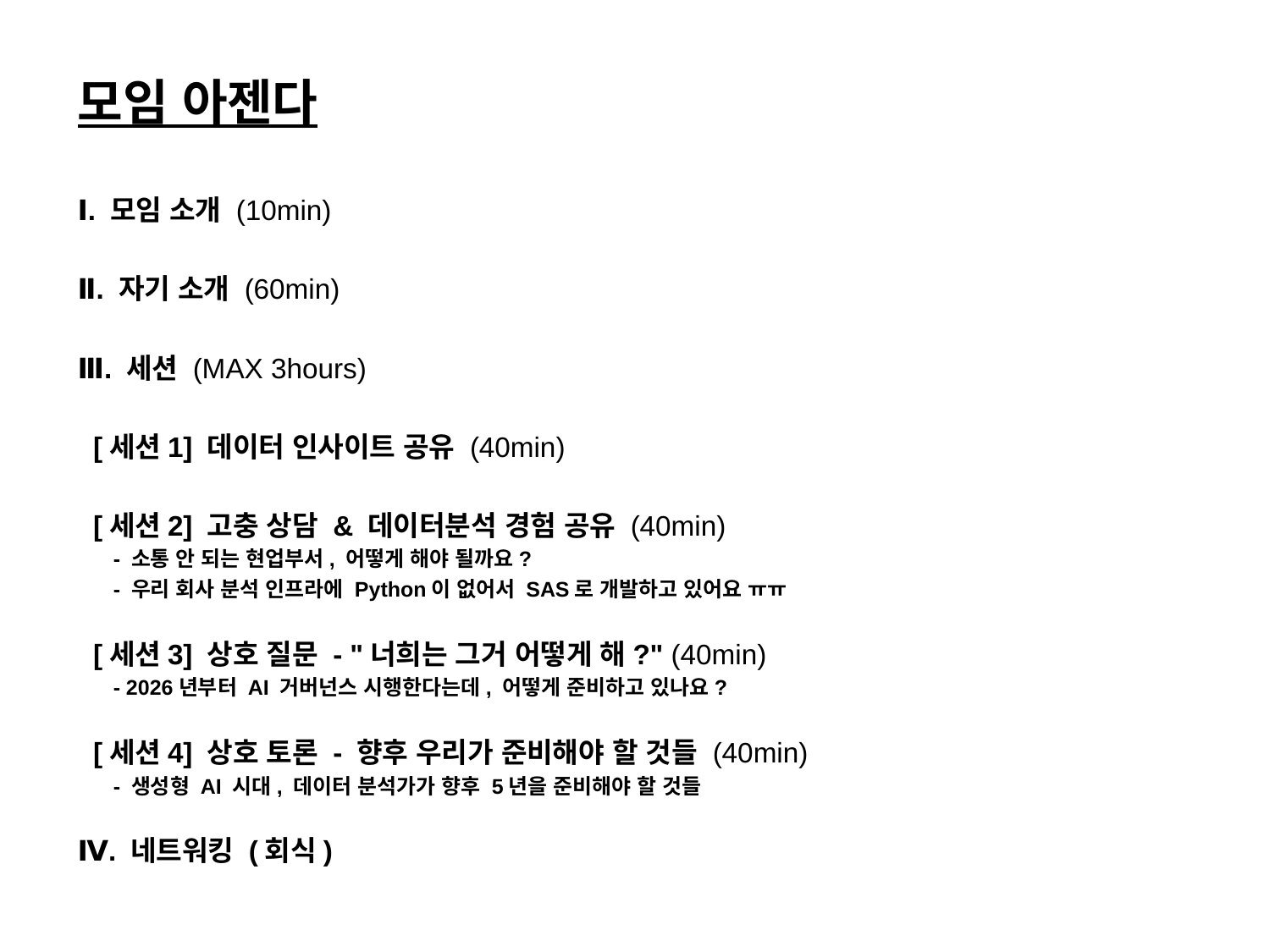

# 모임 아젠다
Ⅰ. 모임 소개 (10min)

Ⅱ. 자기 소개 (60min)

Ⅲ. 세션 (MAX 3hours)

  [세션1] 데이터 인사이트 공유 (40min)

  [세션2] 고충 상담 & 데이터분석 경험 공유 (40min)
      - 소통 안 되는 현업부서, 어떻게 해야 될까요?
      - 우리 회사 분석 인프라에 Python이 없어서 SAS로 개발하고 있어요 ㅠㅠ

  [세션3] 상호 질문 - "너희는 그거 어떻게 해?" (40min)
      - 2026년부터 AI 거버넌스 시행한다는데, 어떻게 준비하고 있나요?

  [세션4] 상호 토론 - 향후 우리가 준비해야 할 것들 (40min)
      - 생성형 AI 시대, 데이터 분석가가 향후 5년을 준비해야 할 것들

Ⅳ. 네트워킹 (회식)